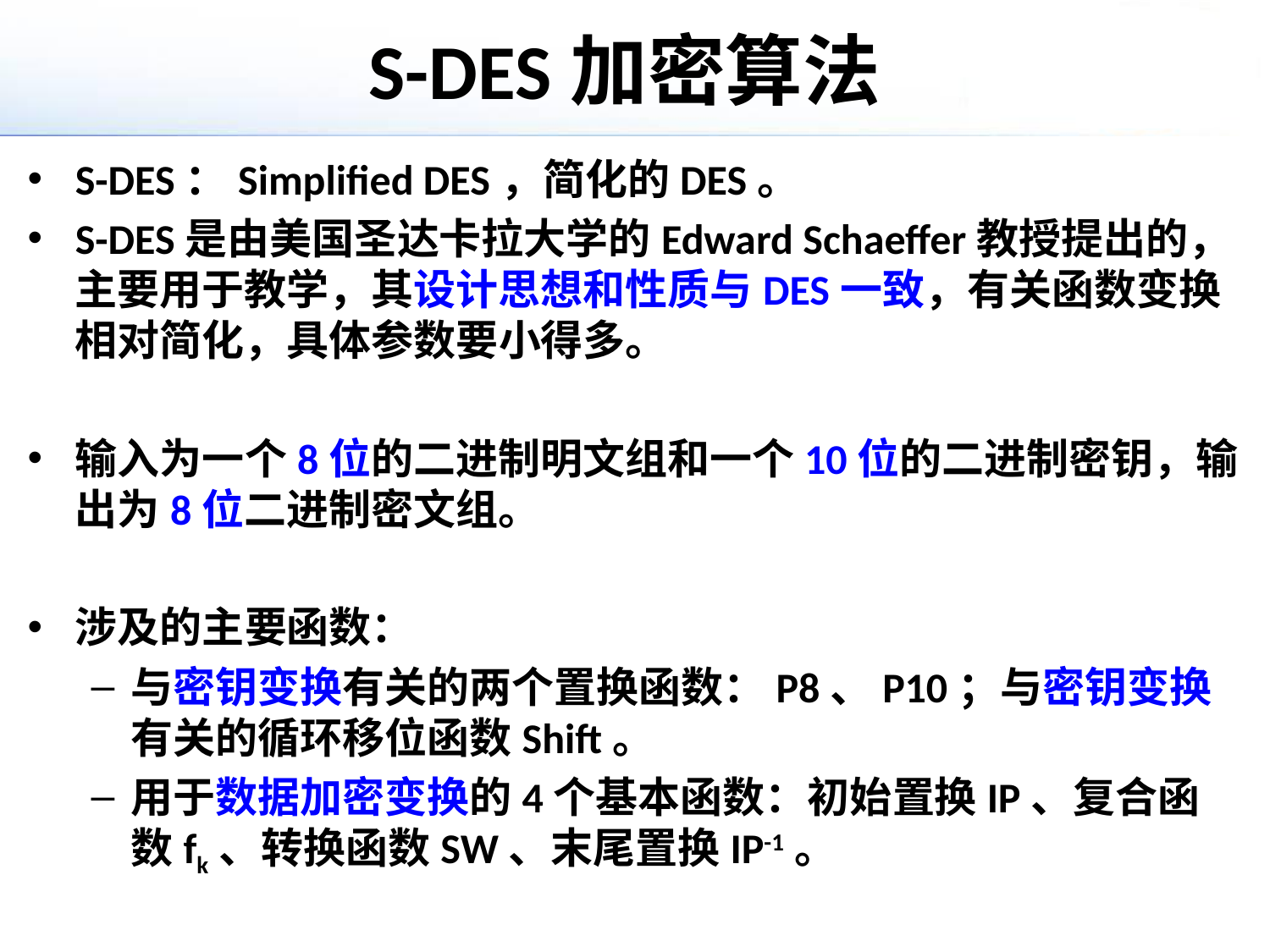

# S-DES加密算法
S-DES：Simplified DES，简化的DES。
S-DES是由美国圣达卡拉大学的Edward Schaeffer教授提出的，主要用于教学，其设计思想和性质与DES一致，有关函数变换相对简化，具体参数要小得多。

输入为一个8位的二进制明文组和一个10位的二进制密钥，输出为8位二进制密文组。

涉及的主要函数：
与密钥变换有关的两个置换函数：P8、P10；与密钥变换有关的循环移位函数Shift。
用于数据加密变换的4个基本函数：初始置换IP、复合函数fk、转换函数SW、末尾置换IP-1。